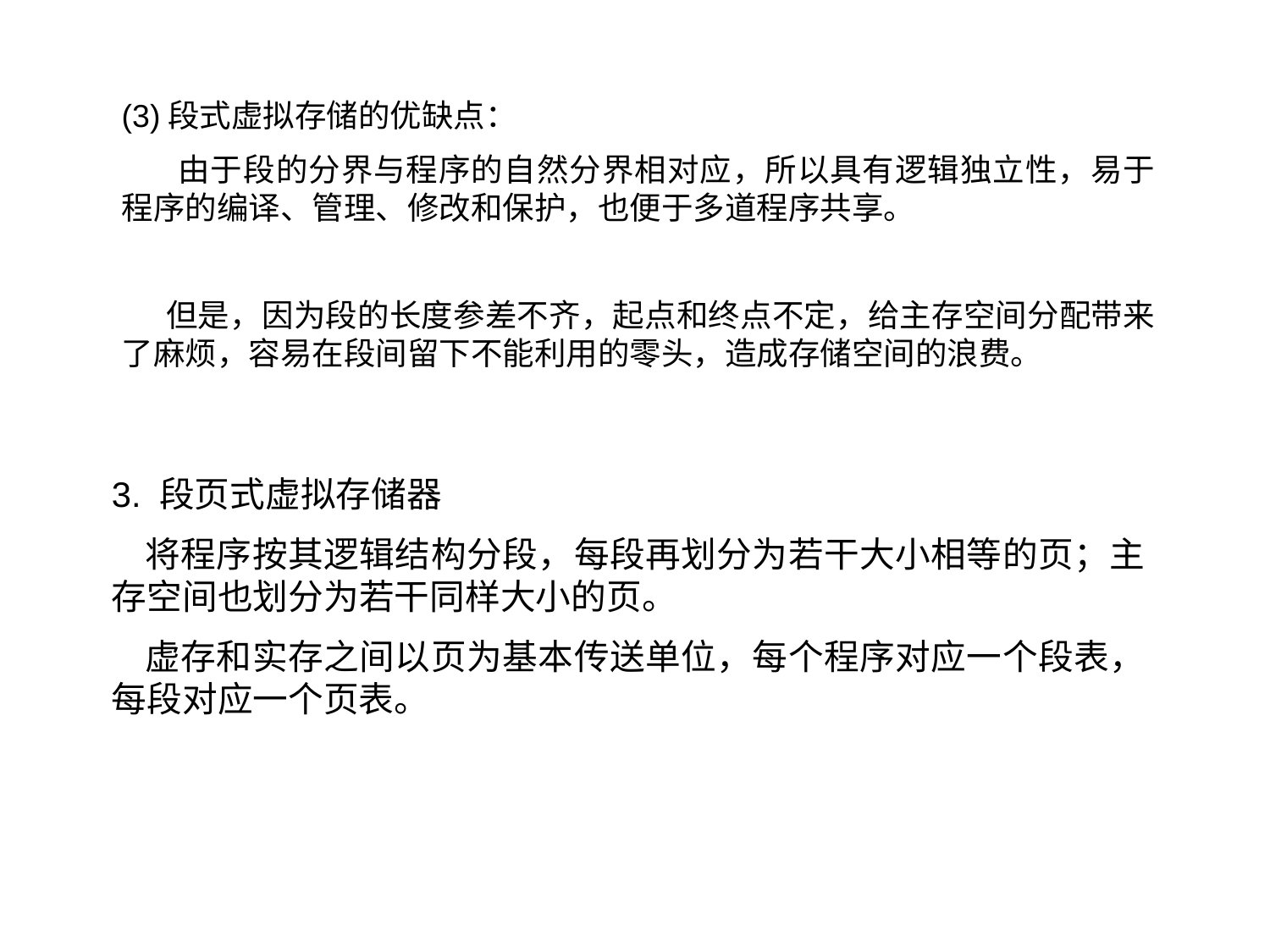

(3)段式虚拟存储的优缺点：
      由于段的分界与程序的自然分界相对应，所以具有逻辑独立性，易于程序的编译、管理、修改和保护，也便于多道程序共享。

     但是，因为段的长度参差不齐，起点和终点不定，给主存空间分配带来了麻烦，容易在段间留下不能利用的零头，造成存储空间的浪费。
3. 段页式虚拟存储器
   将程序按其逻辑结构分段，每段再划分为若干大小相等的页；主存空间也划分为若干同样大小的页。
   虚存和实存之间以页为基本传送单位，每个程序对应一个段表，每段对应一个页表。